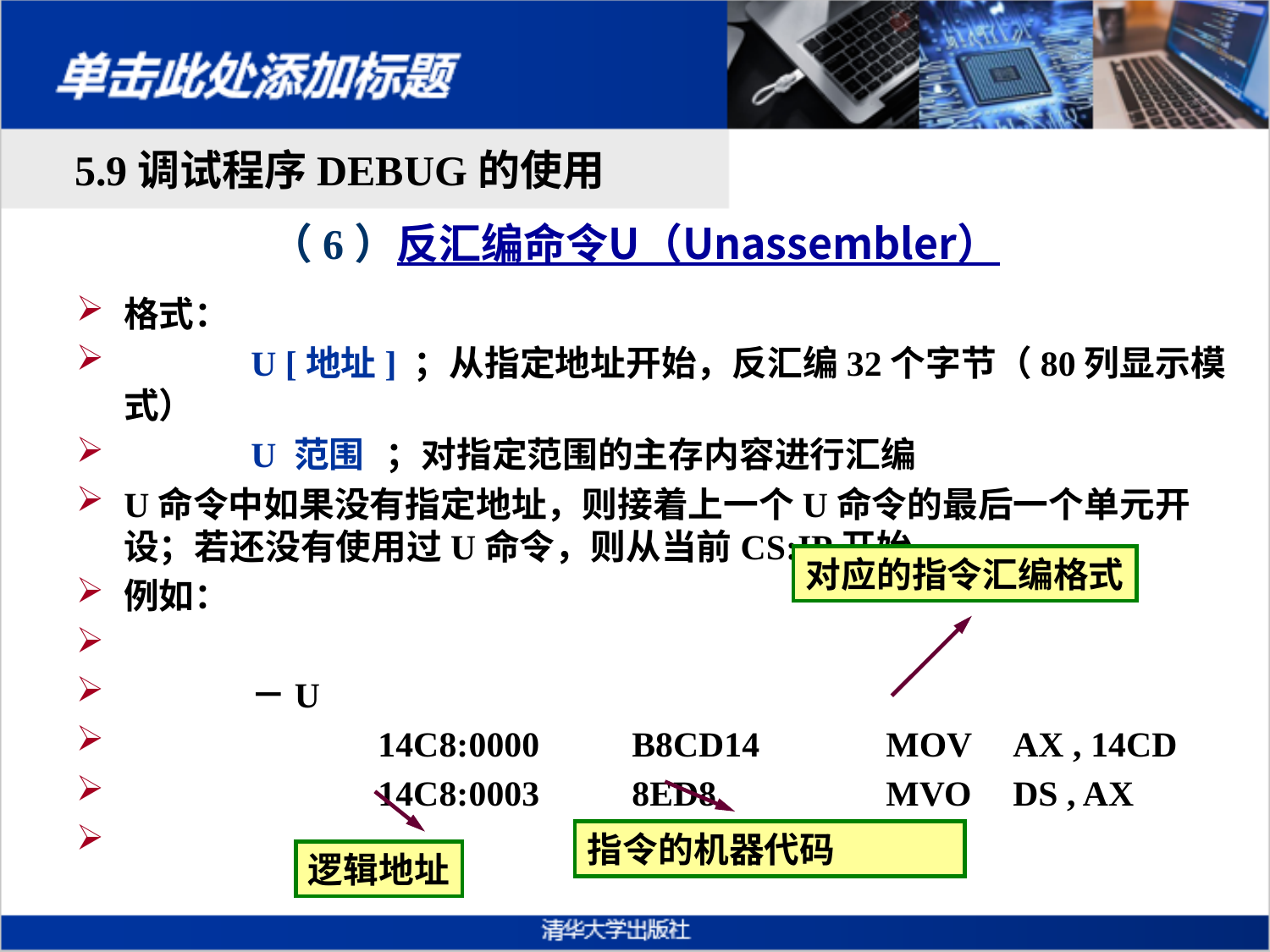

5.9调试程序DEBUG的使用
# （6）反汇编命令U（Unassembler）
格式：
	U [地址] ；从指定地址开始，反汇编32个字节（80列显示模式）
	U 范围	 ；对指定范围的主存内容进行汇编
U命令中如果没有指定地址，则接着上一个U命令的最后一个单元开设；若还没有使用过U命令，则从当前CS:IP开始。
例如：

      	－U
		14C8:0000 	B8CD14	MOV	AX , 14CD
		14C8:0003	8ED8		MVO	DS , AX
		…
对应的指令汇编格式

指令的机器代码
逻辑地址